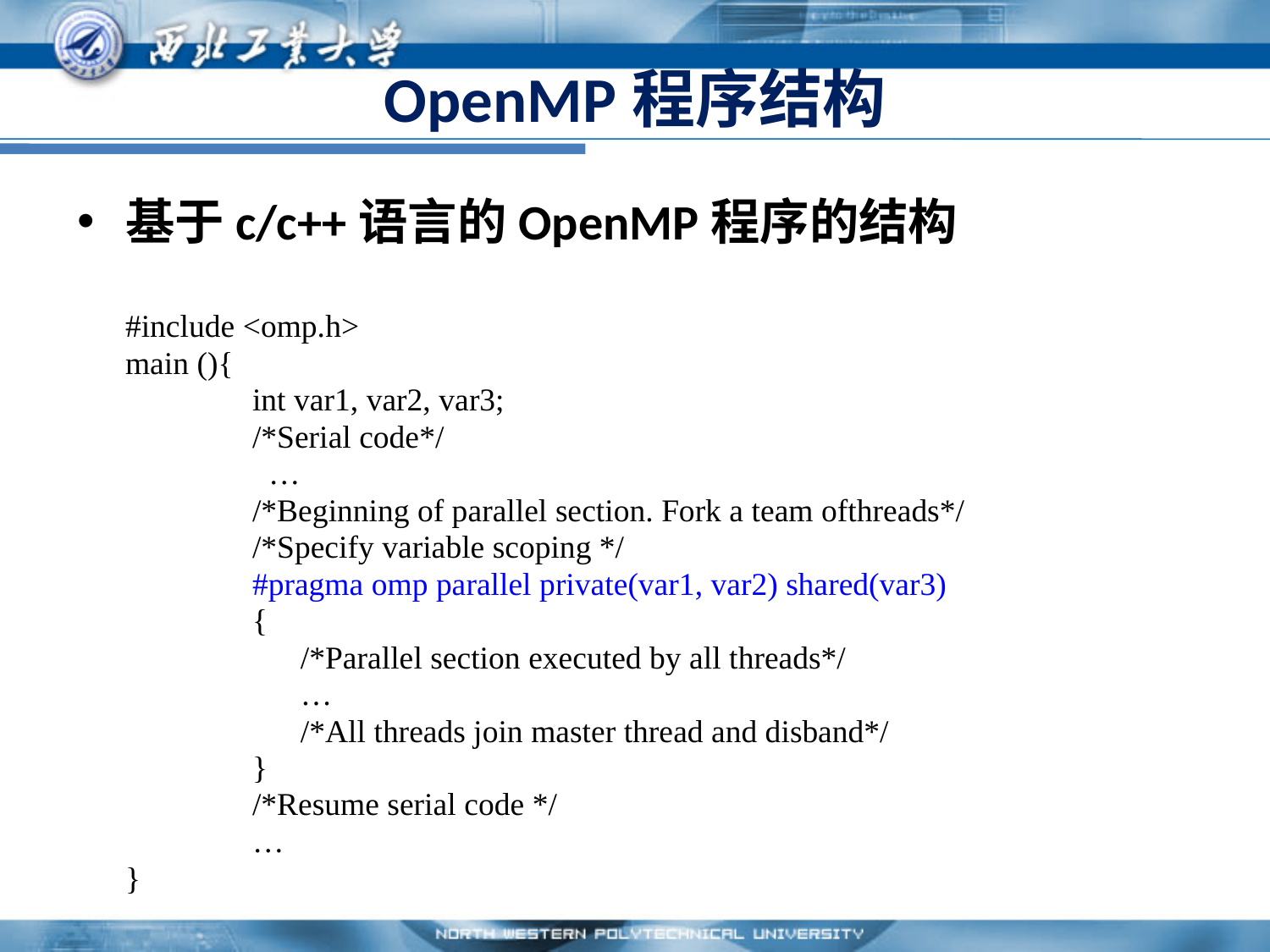

# OpenMP程序结构
基于c/c++语言的OpenMP程序的结构

	#include <omp.h>
	main (){
		int var1, var2, var3;
		/*Serial code*/
	      	  …
		/*Beginning of parallel section. Fork a team ofthreads*/
		/*Specify variable scoping */
		#pragma omp parallel private(var1, var2) shared(var3)
		{
		      /*Parallel section executed by all threads*/
		      …
		      /*All threads join master thread and disband*/
		}
		/*Resume serial code */
		…
	}